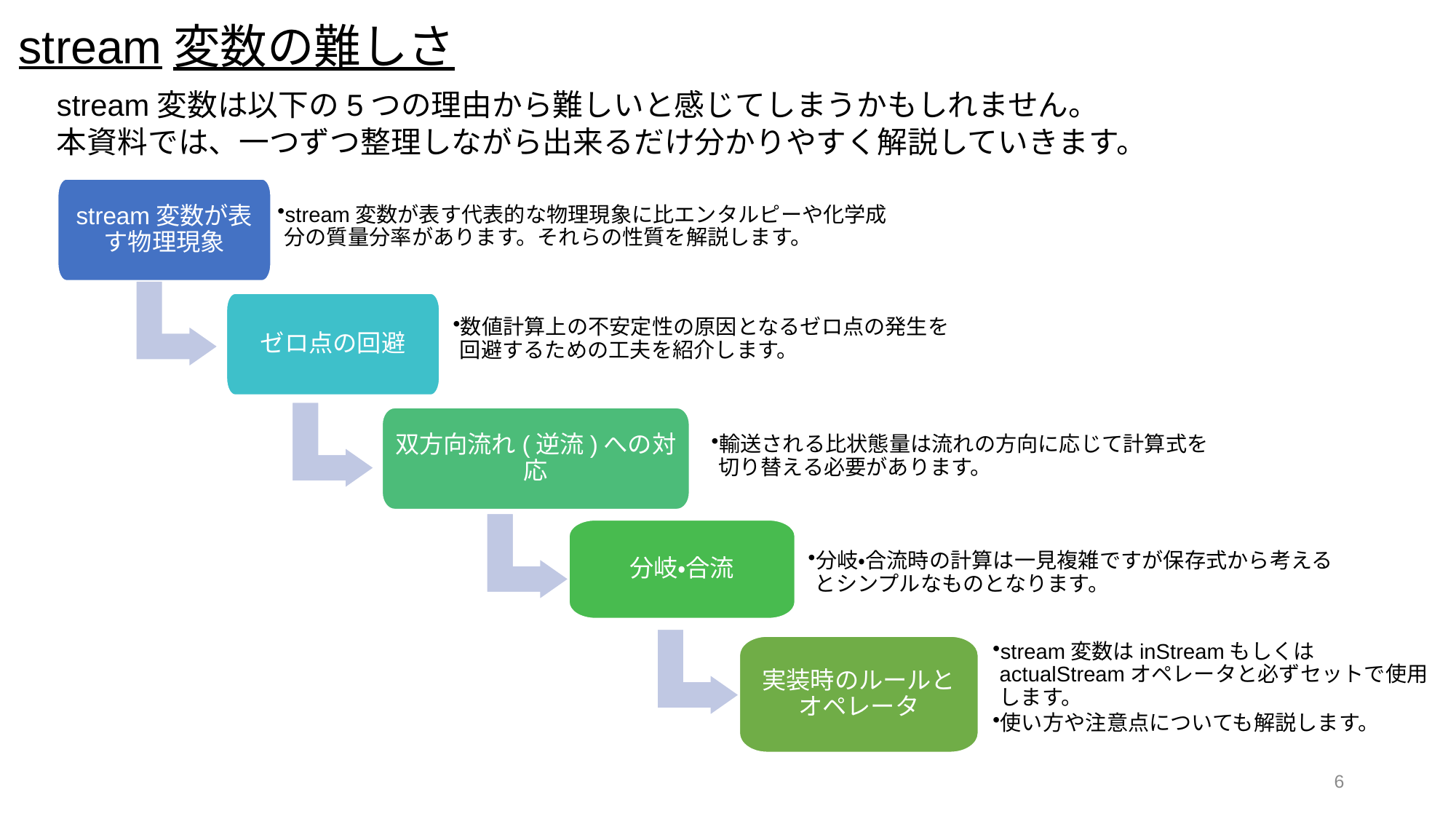

stream変数の難しさ
stream変数は以下の5つの理由から難しいと感じてしまうかもしれません。
本資料では、一つずつ整理しながら出来るだけ分かりやすく解説していきます。
stream変数が表す物理現象
stream変数が表す代表的な物理現象に比エンタルピーや化学成分の質量分率があります。それらの性質を解説します。

ゼロ点の回避
数値計算上の不安定性の原因となるゼロ点の発生を回避するための工夫を紹介します。

双方向流れ(逆流)への対応
輸送される比状態量は流れの方向に応じて計算式を切り替える必要があります。

分岐・合流
分岐・合流時の計算は一見複雑ですが保存式から考えるとシンプルなものとなります。

実装時のルールとオペレータ
stream変数はinStreamもしくはactualStreamオペレータと必ずセットで使用します。
使い方や注意点についても解説します。
6